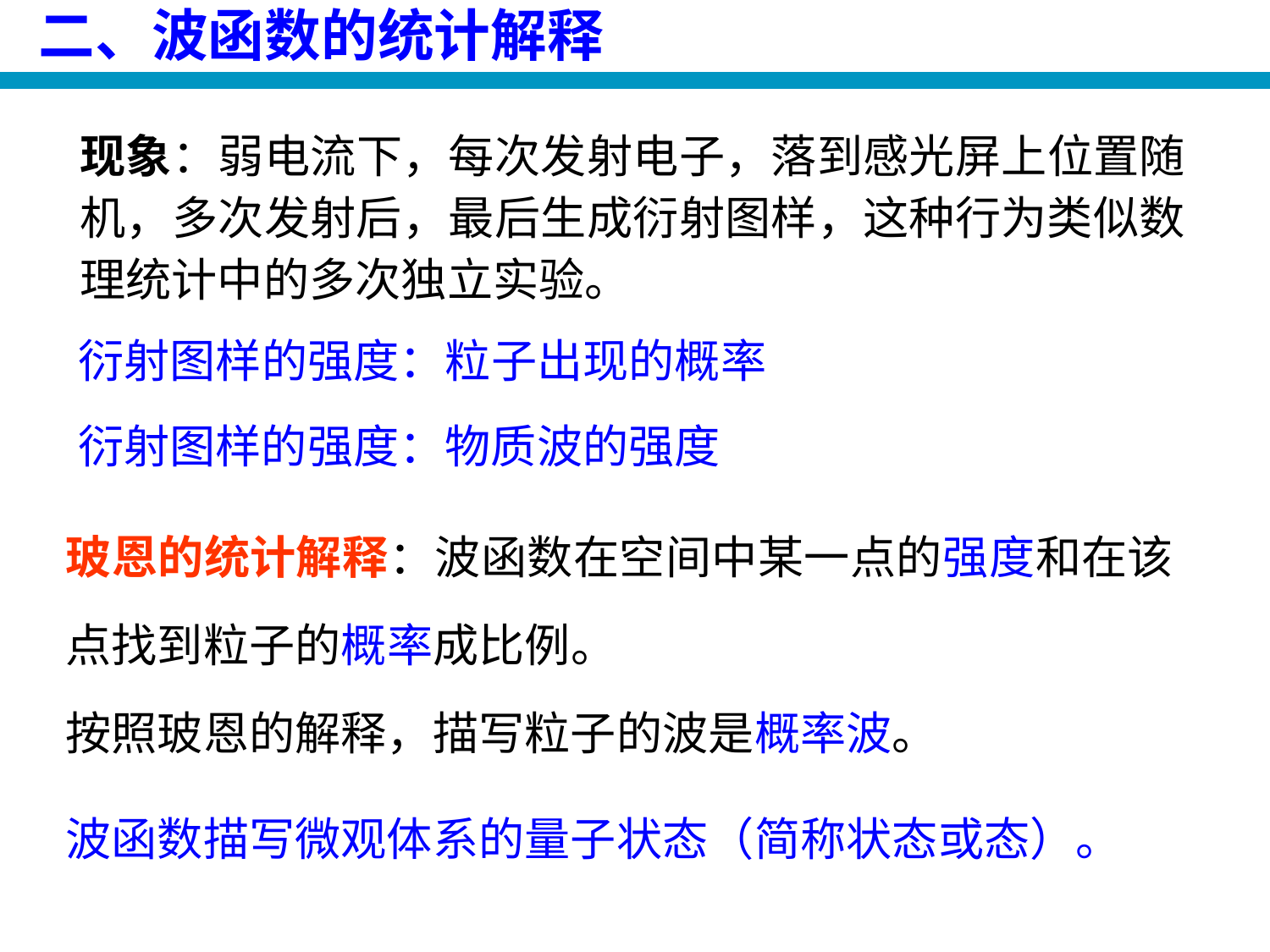

# 二、波函数的统计解释
现象：弱电流下，每次发射电子，落到感光屏上位置随机，多次发射后，最后生成衍射图样，这种行为类似数理统计中的多次独立实验。
衍射图样的强度：粒子出现的概率
衍射图样的强度：物质波的强度
玻恩的统计解释：波函数在空间中某一点的强度和在该点找到粒子的概率成比例。
按照玻恩的解释，描写粒子的波是概率波。
波函数描写微观体系的量子状态（简称状态或态）。